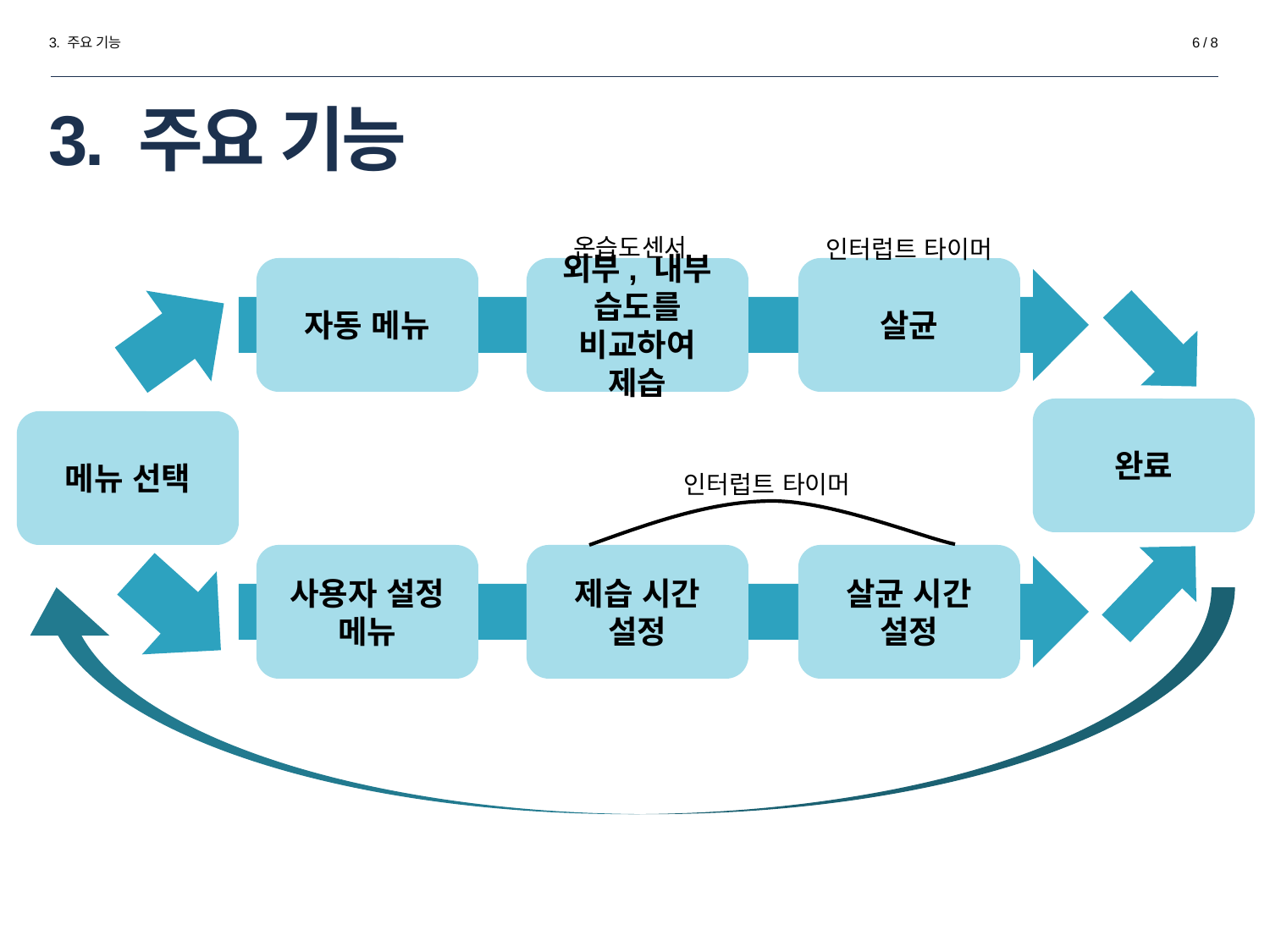

3. 주요 기능
6 / 8
# 3. 주요 기능

온습도센서
인터럽트 타이머
자동 메뉴
외부, 내부 습도를 비교하여 제습
살균

완료
메뉴 선택
인터럽트 타이머

사용자 설정
메뉴
제습 시간
설정
살균 시간
설정